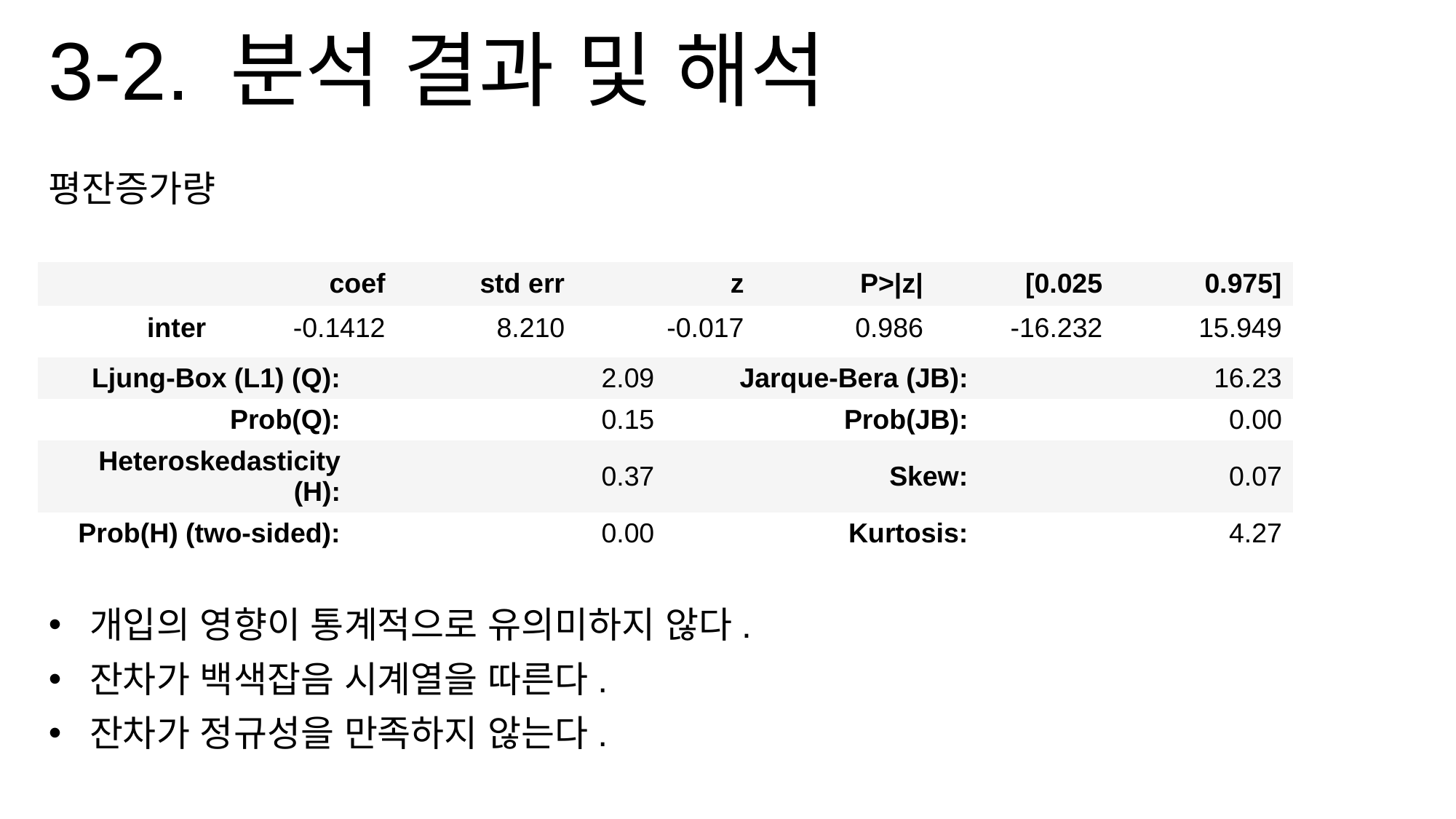

# 3-2. 분석 결과 및 해석
평잔증가량

개입의 영향이 통계적으로 유의미하지 않다.
잔차가 백색잡음 시계열을 따른다.
잔차가 정규성을 만족하지 않는다.

|  | coef | std err | z | P>|z| | [0.025 | 0.975] |
| --- | --- | --- | --- | --- | --- | --- |
| inter | -0.1412 | 8.210 | -0.017 | 0.986 | -16.232 | 15.949 |
| Ljung-Box (L1) (Q): | 2.09 | Jarque-Bera (JB): | 16.23 |
| --- | --- | --- | --- |
| Prob(Q): | 0.15 | Prob(JB): | 0.00 |
| Heteroskedasticity (H): | 0.37 | Skew: | 0.07 |
| Prob(H) (two-sided): | 0.00 | Kurtosis: | 4.27 |